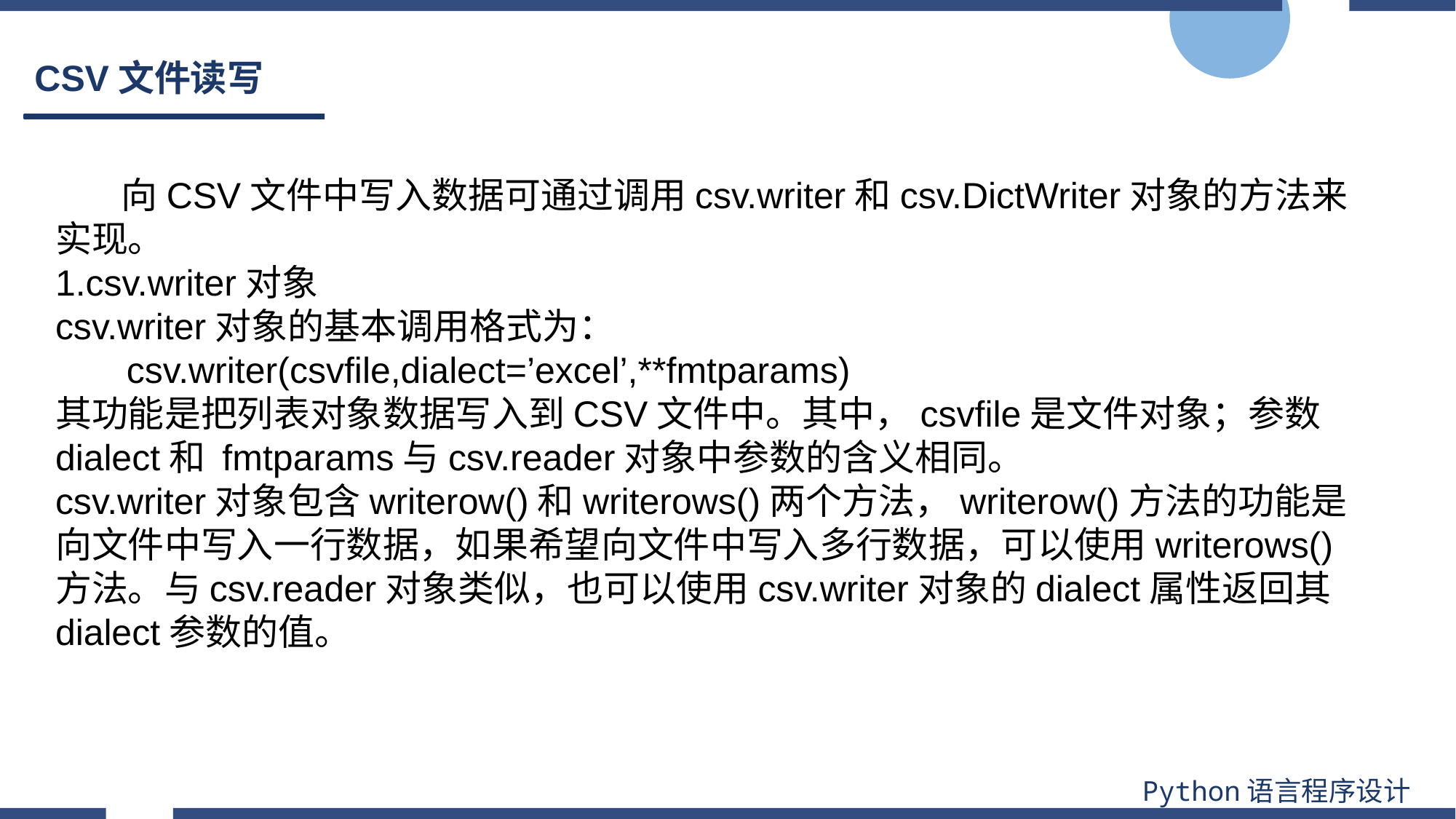

# CSV文件读写
       向CSV文件中写入数据可通过调用csv.writer和csv.DictWriter对象的方法来实现。
1.csv.writer对象
csv.writer对象的基本调用格式为：
       csv.writer(csvfile,dialect=’excel’,**fmtparams)
其功能是把列表对象数据写入到CSV文件中。其中，csvfile是文件对象；参数dialect和 fmtparams与csv.reader对象中参数的含义相同。
csv.writer对象包含writerow()和writerows()两个方法，writerow()方法的功能是向文件中写入一行数据，如果希望向文件中写入多行数据，可以使用writerows()方法。与csv.reader对象类似，也可以使用csv.writer对象的dialect属性返回其dialect参数的值。